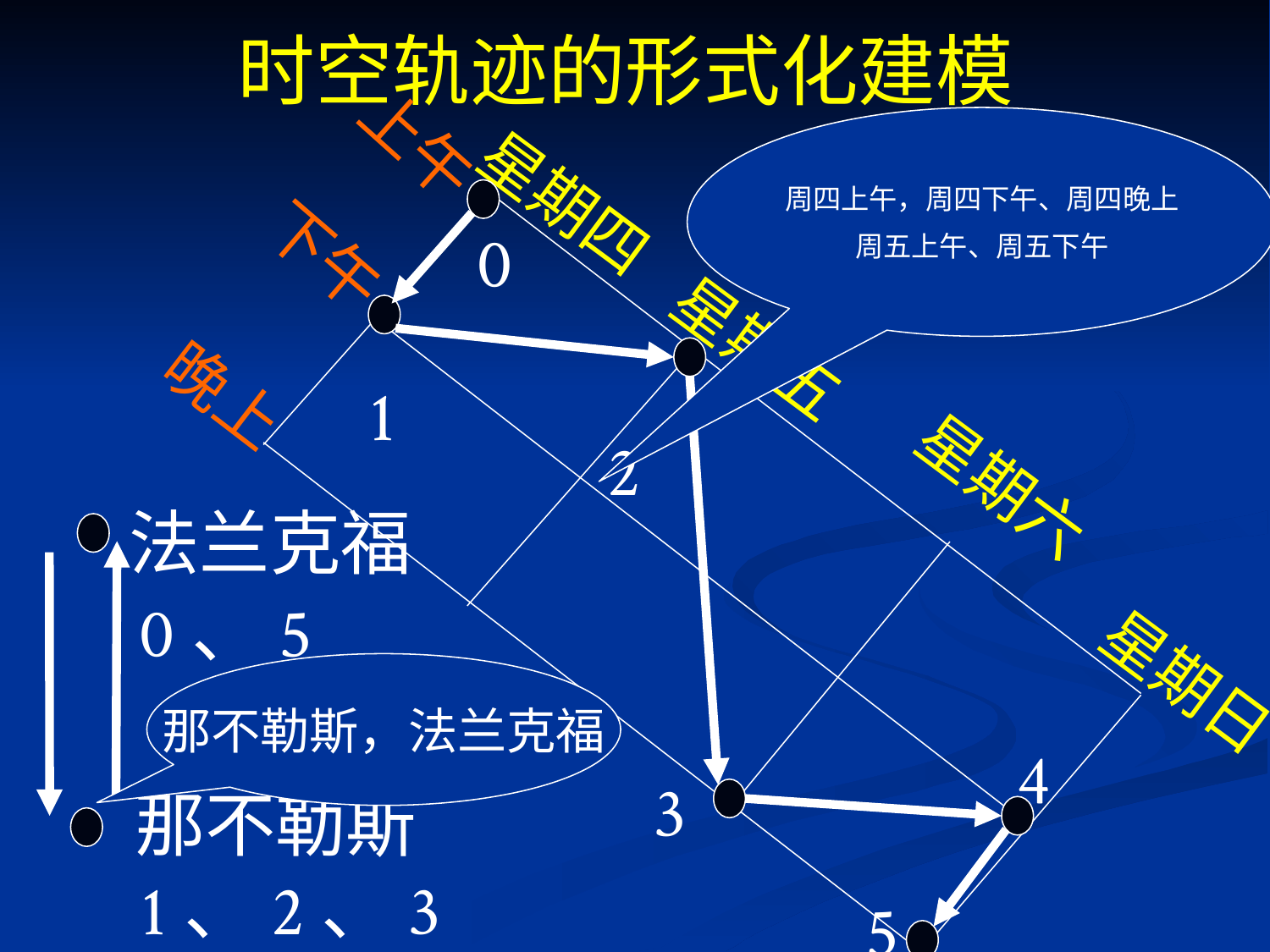

时空轨迹的形式化建模

上午
周四上午，周四下午、周四晚上
周五上午、周五下午

星期四
0
下午

星期五

晚上
1
2
星期六
法兰克福

0、5
那不勒斯，法兰克福
星期日
4
3
那不勒斯

1、2、3、4
5